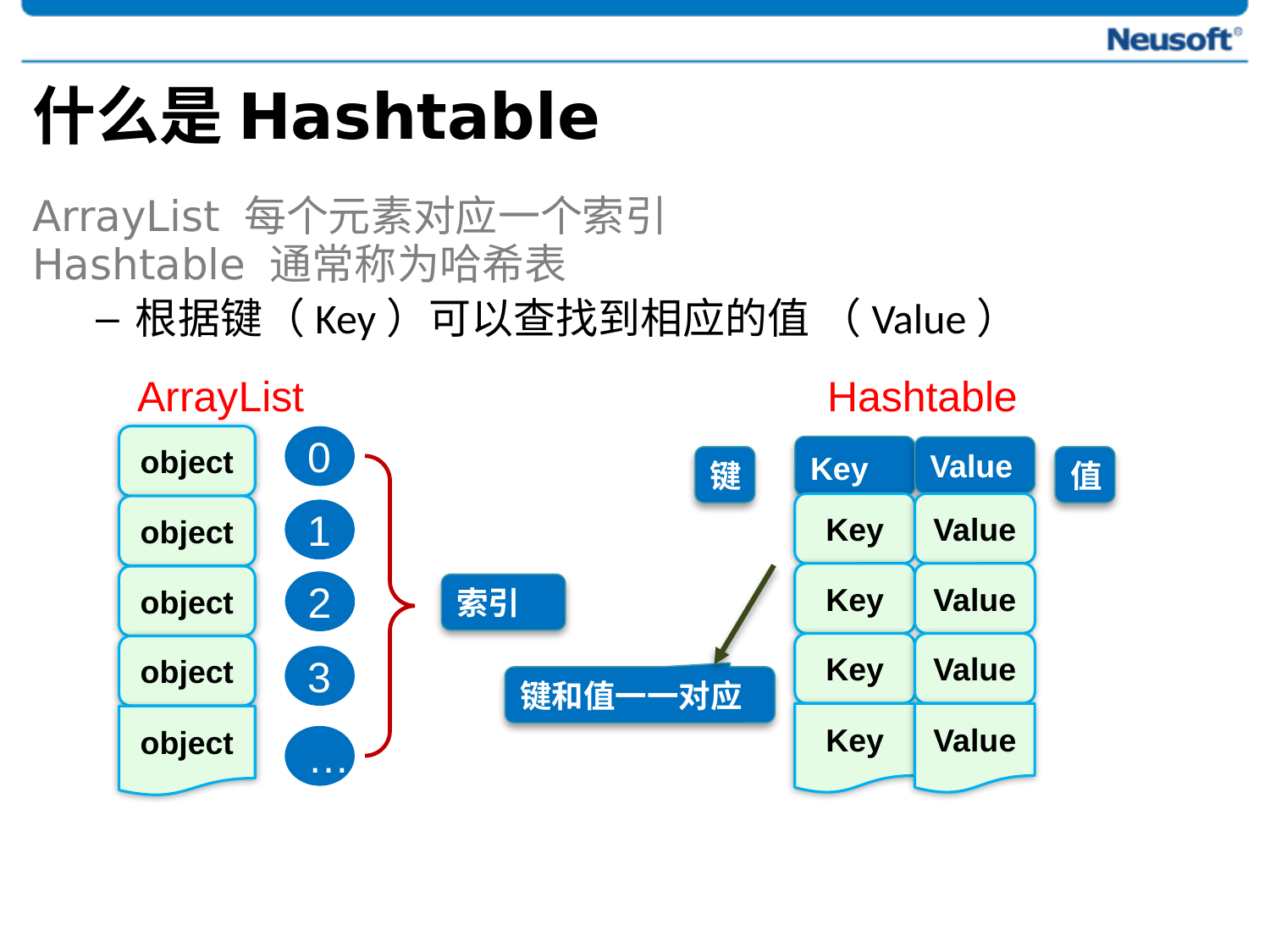

# 什么是Hashtable
ArrayList 每个元素对应一个索引
Hashtable 通常称为哈希表
根据键（Key）可以查找到相应的值 （Value）
ArrayList
Hashtable
object
0
Value
Key
键
值

Key
Value
object
1
Key
Value

object
2
索引
Key
Value
object
3
键和值一一对应
Key
Value
object
…